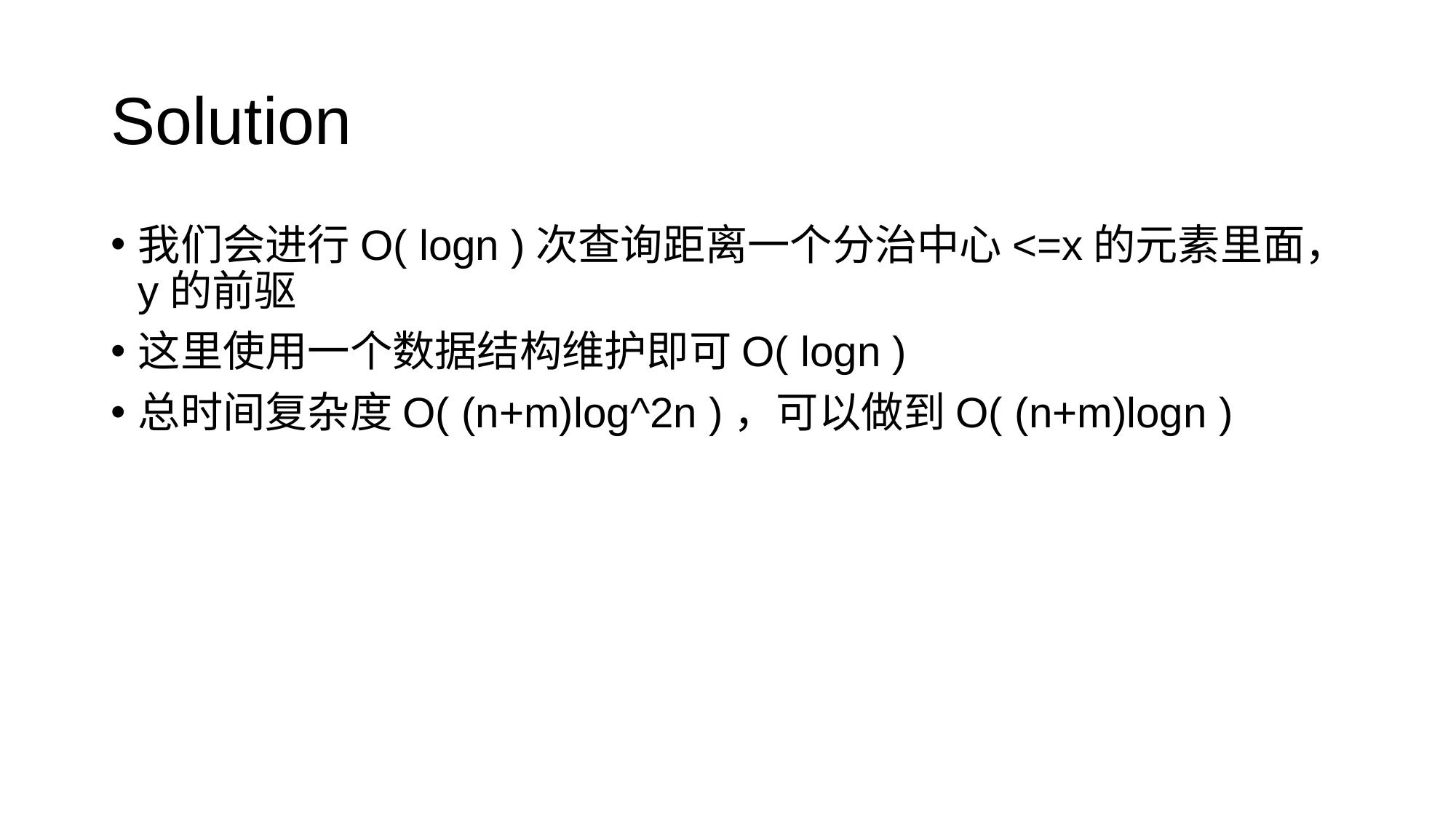

# Solution
我们会进行O( logn )次查询距离一个分治中心<=x的元素里面，y的前驱
这里使用一个数据结构维护即可O( logn )
总时间复杂度O( (n+m)log^2n )，可以做到O( (n+m)logn )